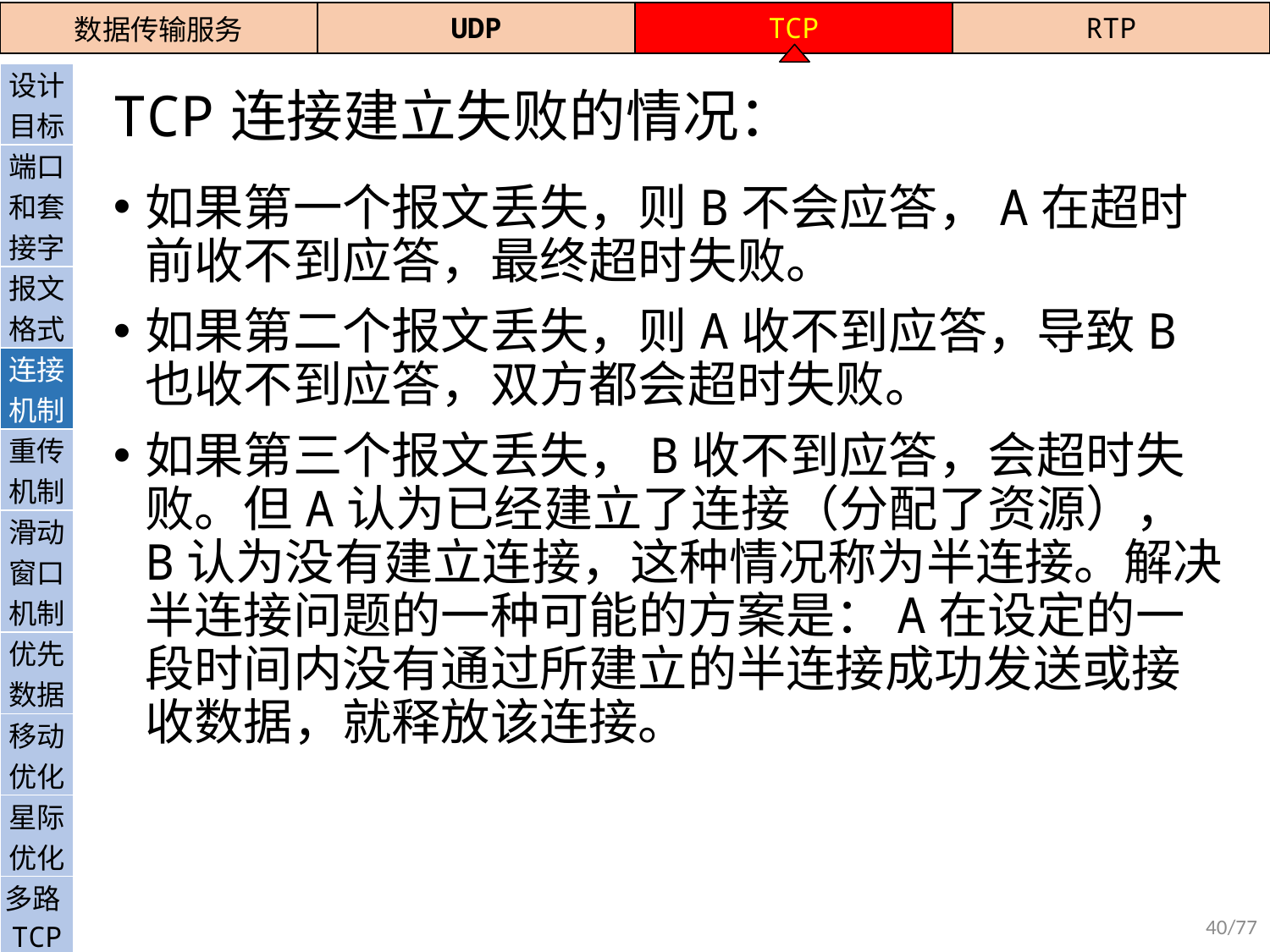

| 数据传输服务 | UDP | TCP | RTP |
| --- | --- | --- | --- |

| 设计目标 |
| --- |
| 端口和套接字 |
| 报文格式 |
| 连接机制 |
| 重传机制 |
| 滑动窗口机制 |
| 优先数据 |
| 移动优化 |
| 星际优化 |
| 多路TCP |
| QUIC |
# TCP连接建立失败的情况：
如果第一个报文丢失，则B不会应答，A在超时前收不到应答，最终超时失败。
如果第二个报文丢失，则A收不到应答，导致B也收不到应答，双方都会超时失败。
如果第三个报文丢失，B收不到应答，会超时失败。但A认为已经建立了连接（分配了资源），B认为没有建立连接，这种情况称为半连接。解决半连接问题的一种可能的方案是：A在设定的一段时间内没有通过所建立的半连接成功发送或接收数据，就释放该连接。
40/77